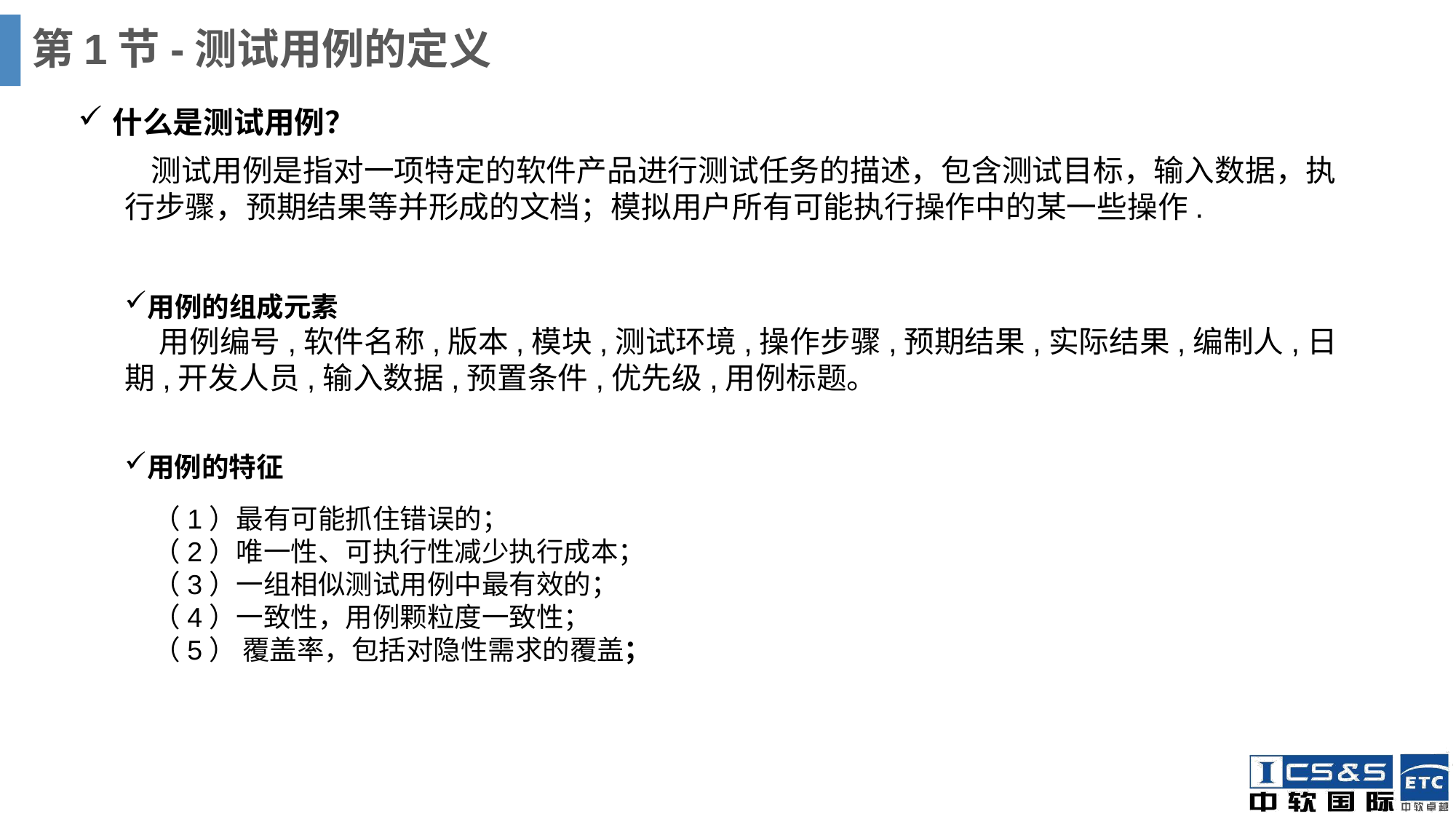

# 第1节-测试用例的定义
什么是测试用例？
   测试用例是指对一项特定的软件产品进行测试任务的描述，包含测试目标，输入数据，执行步骤，预期结果等并形成的文档；模拟用户所有可能执行操作中的某一些操作.

用例的组成元素
    用例编号,软件名称,版本,模块,测试环境,操作步骤,预期结果,实际结果,编制人,日期,开发人员,输入数据,预置条件,优先级,用例标题。
用例的特征
（1）最有可能抓住错误的；
（2）唯一性、可执行性减少执行成本；
（3）一组相似测试用例中最有效的；
（4）一致性，用例颗粒度一致性；
（5） 覆盖率，包括对隐性需求的覆盖；